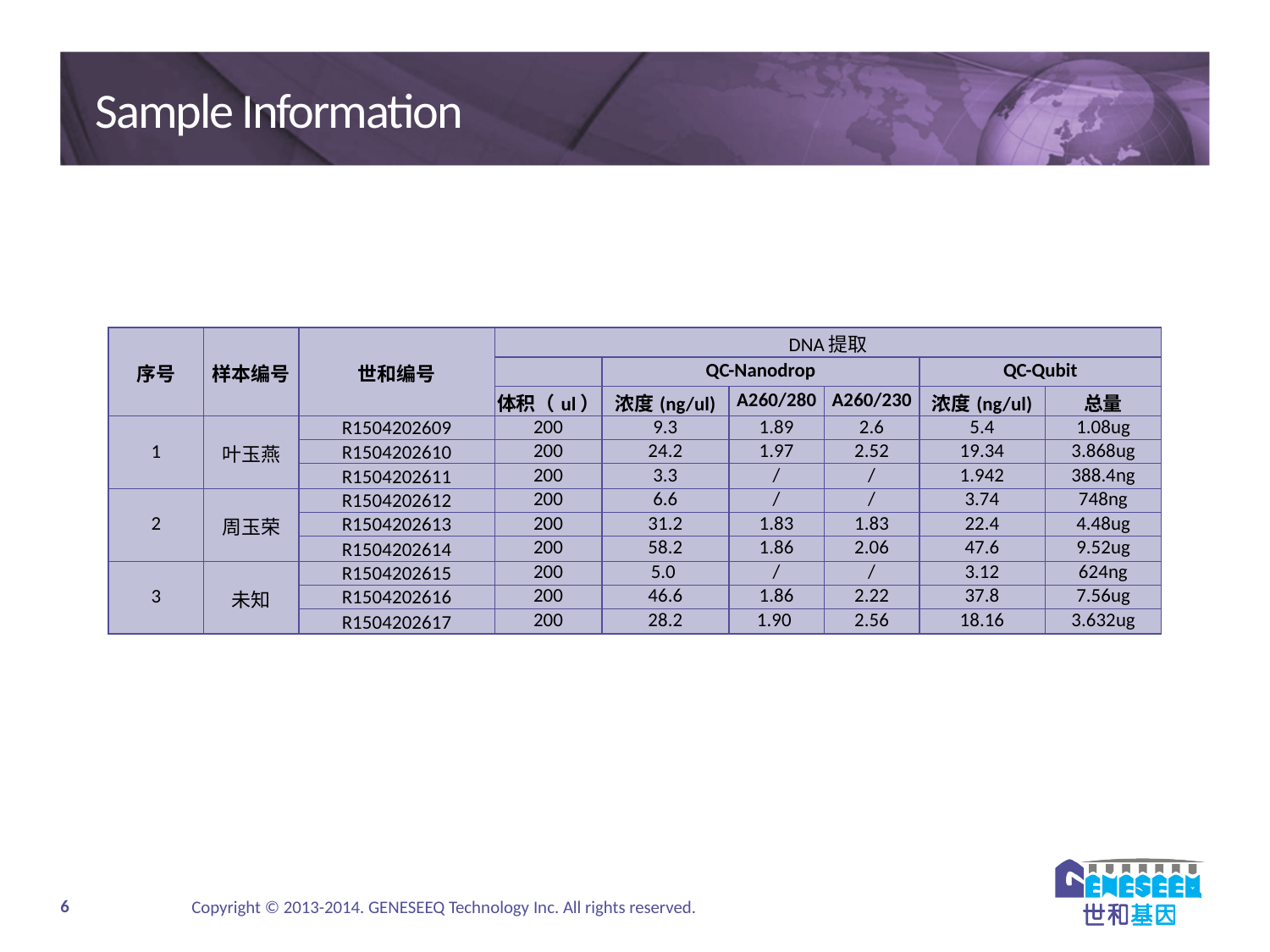

# Sample Information
| 序号 | 样本编号 | 世和编号 | DNA提取 |  |  |  |  |  |
| --- | --- | --- | --- | --- | --- | --- | --- | --- |
|  |  |  |  | QC-Nanodrop |  |  | QC-Qubit |  |
|  |  |  | 体积（ul） | 浓度(ng/ul) | A260/280 | A260/230 | 浓度(ng/ul) | 总量 |
| 1 | 叶玉燕 | R1504202609 | 200 | 9.3 | 1.89 | 2.6 | 5.4 | 1.08ug |
|  |  | R1504202610 | 200 | 24.2 | 1.97 | 2.52 | 19.34 | 3.868ug |
|  |  | R1504202611 | 200 | 3.3 | / | / | 1.942 | 388.4ng |
| 2 | 周玉荣 | R1504202612 | 200 | 6.6 | / | / | 3.74 | 748ng |
|  |  | R1504202613 | 200 | 31.2 | 1.83 | 1.83 | 22.4 | 4.48ug |
|  |  | R1504202614 | 200 | 58.2 | 1.86 | 2.06 | 47.6 | 9.52ug |
| 3 | 未知 | R1504202615 | 200 | 5.0 | / | / | 3.12 | 624ng |
|  |  | R1504202616 | 200 | 46.6 | 1.86 | 2.22 | 37.8 | 7.56ug |
|  |  | R1504202617 | 200 | 28.2 | 1.90 | 2.56 | 18.16 | 3.632ug |
Copyright © 2013-2014. GENESEEQ Technology Inc. All rights reserved.
6